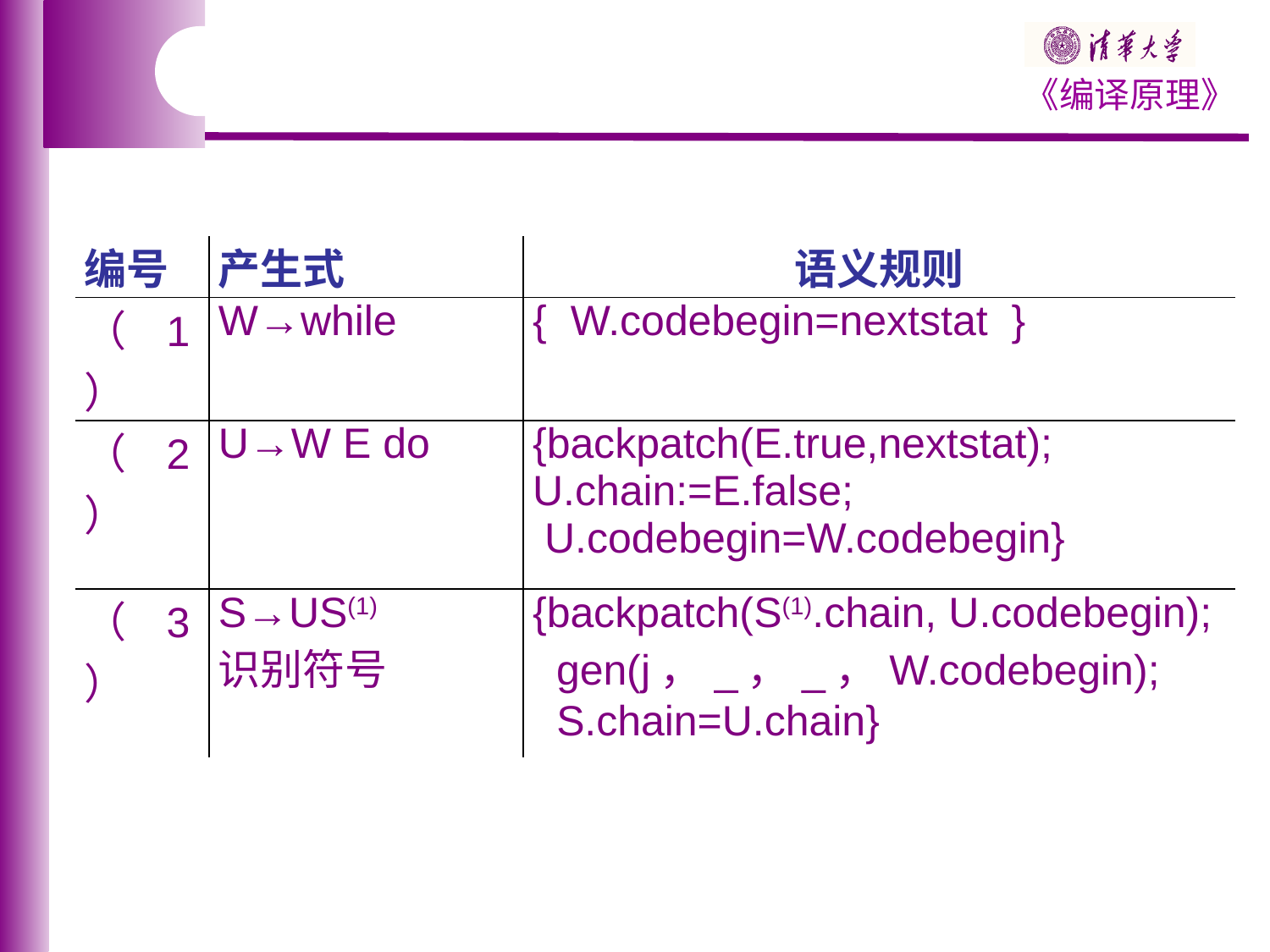

| 编号 | 产生式 | 语义规则 |
| --- | --- | --- |
| （1） | W→while | { W.codebegin=nextstat } |
| （2） | U→W E do | {backpatch(E.true,nextstat); U.chain:=E.false; U.codebegin=W.codebegin} |
| （3） | S→US(1) 识别符号 | {backpatch(S(1).chain, U.codebegin); gen(j，\_，\_，W.codebegin); S.chain=U.chain} |